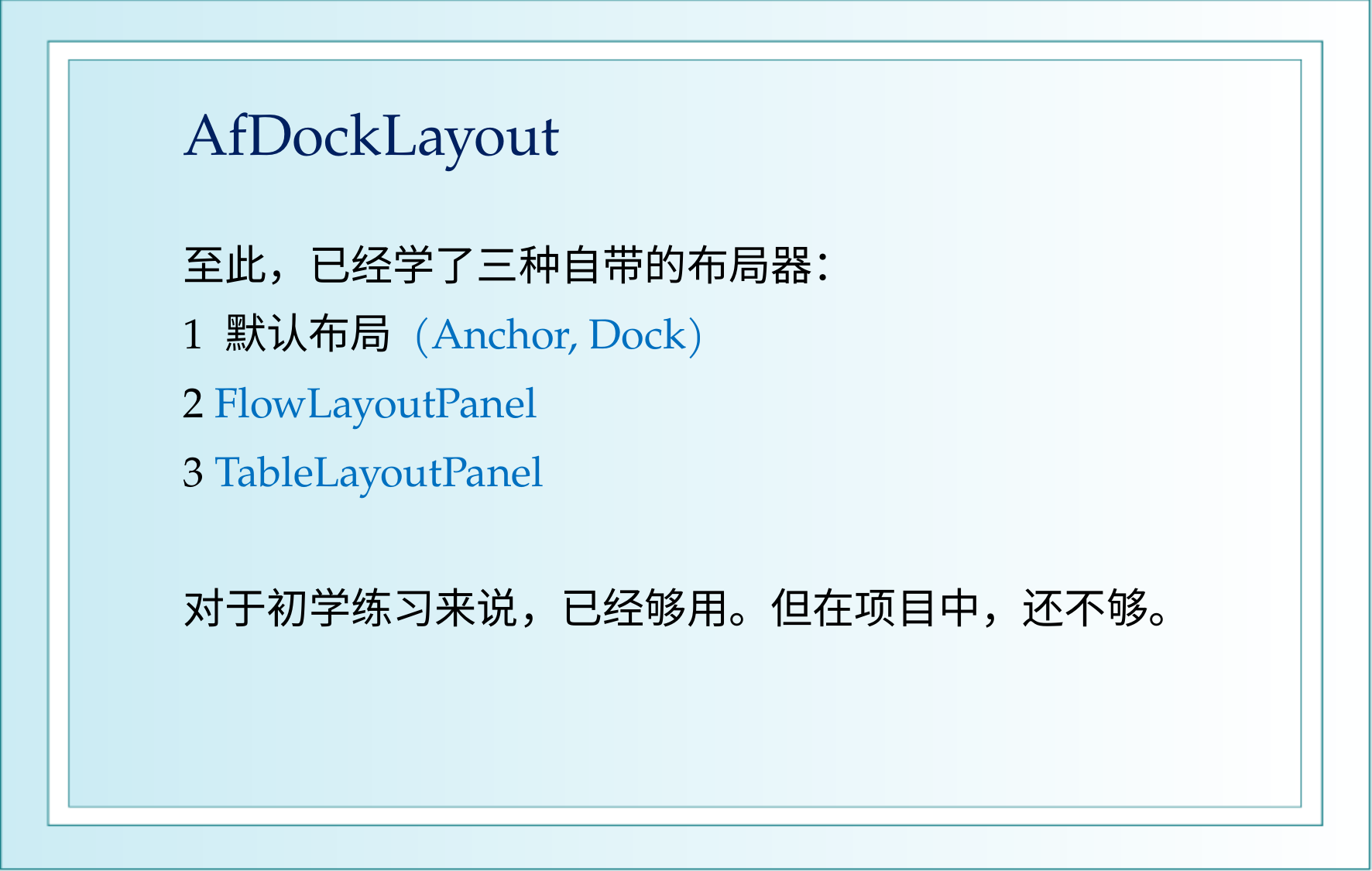

# AfDockLayout
至此，已经学了三种自带的布局器：
1 默认布局 (Anchor, Dock)
2 FlowLayoutPanel
3 TableLayoutPanel

对于初学练习来说，已经够用。但在项目中，还不够。